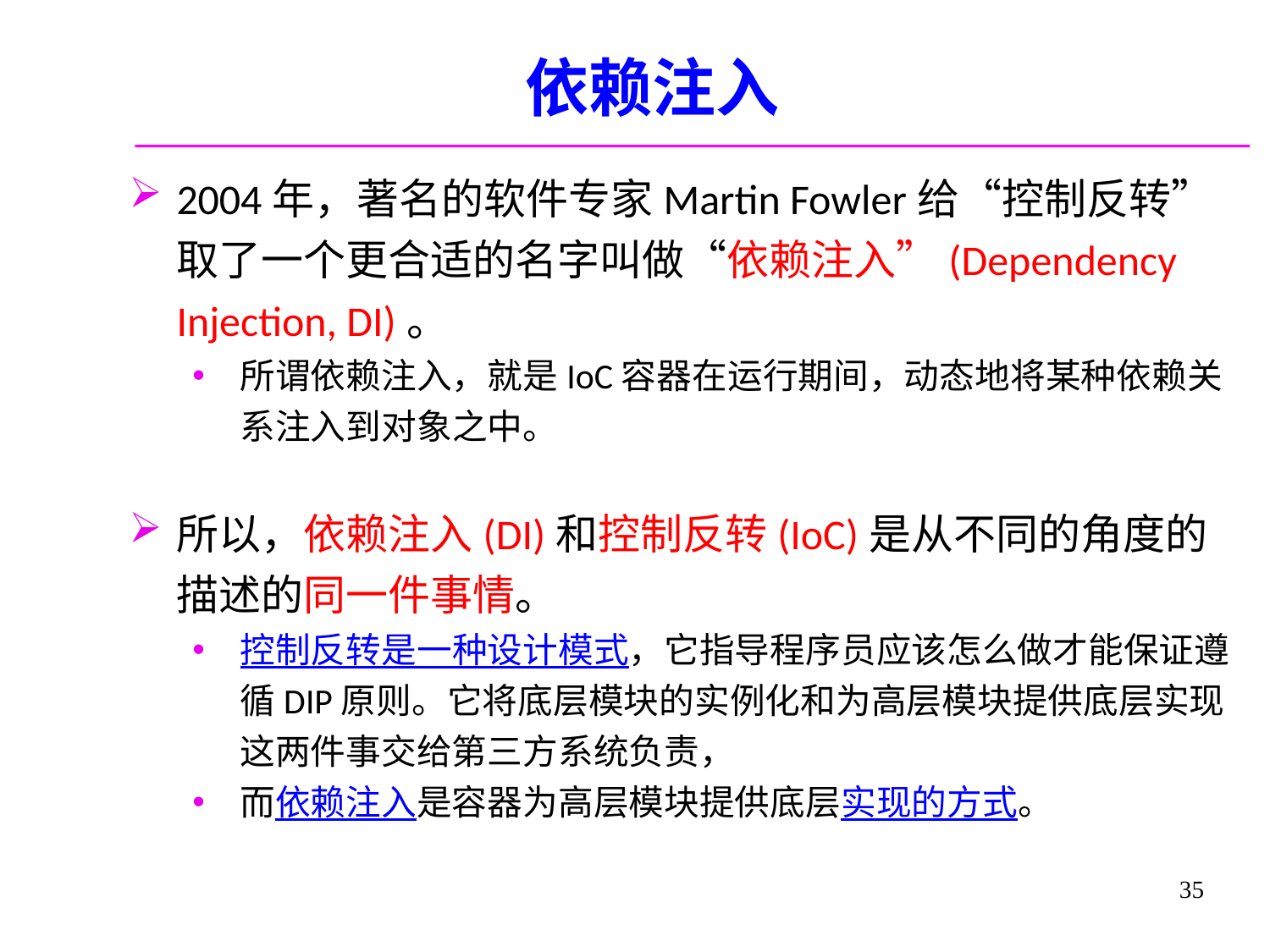

# 依赖注入
2004年，著名的软件专家Martin Fowler给“控制反转”取了一个更合适的名字叫做“依赖注入”(Dependency Injection, DI)。
所谓依赖注入，就是IoC容器在运行期间，动态地将某种依赖关系注入到对象之中。

所以，依赖注入(DI)和控制反转(IoC)是从不同的角度的描述的同一件事情。
控制反转是一种设计模式，它指导程序员应该怎么做才能保证遵循DIP原则。它将底层模块的实例化和为高层模块提供底层实现这两件事交给第三方系统负责，
而依赖注入是容器为高层模块提供底层实现的方式。

35